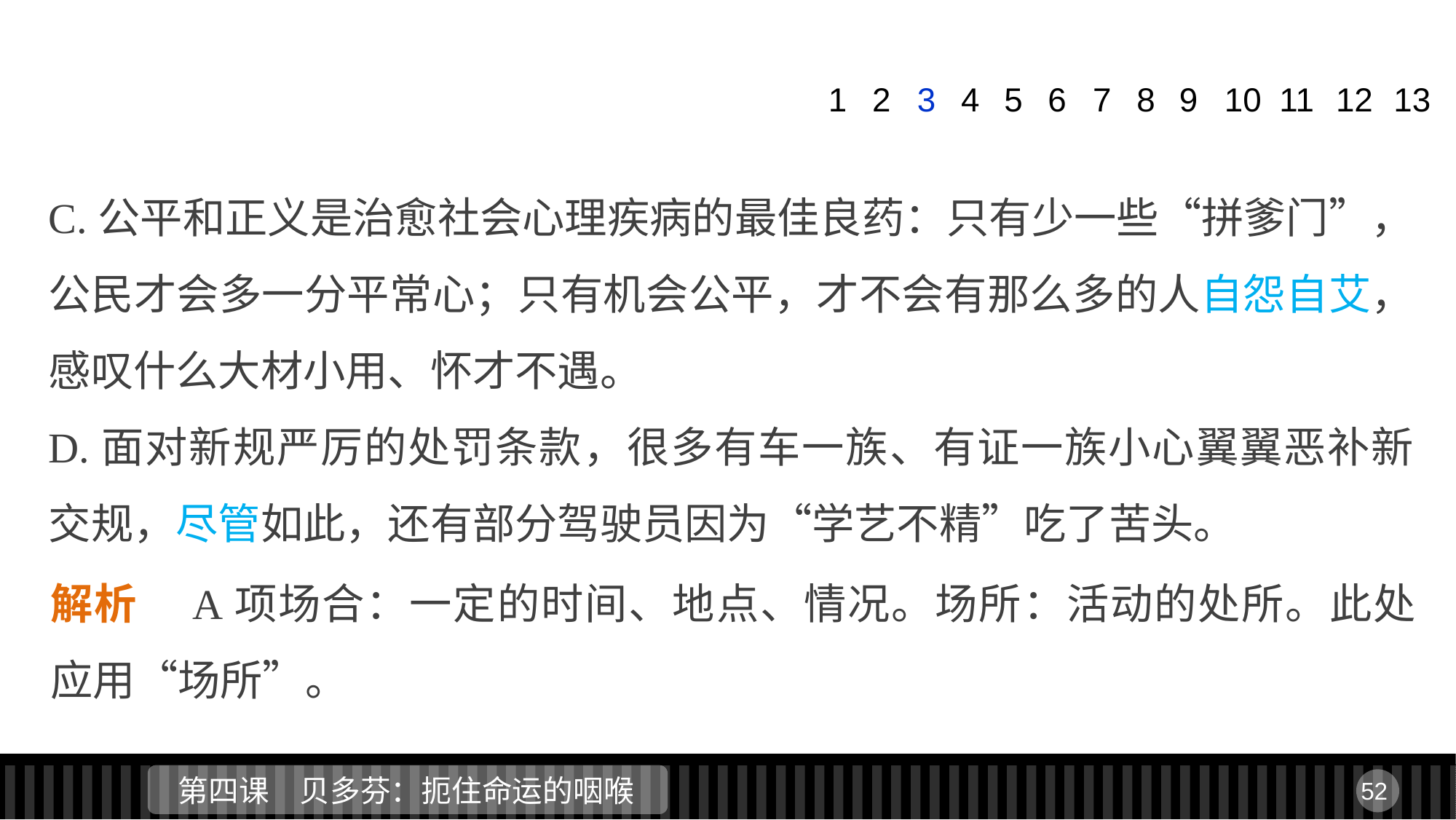

1
2
3
4
5
6
7
8
9
11
12
13
10
C.公平和正义是治愈社会心理疾病的最佳良药：只有少一些“拼爹门”，公民才会多一分平常心；只有机会公平，才不会有那么多的人自怨自艾，感叹什么大材小用、怀才不遇。
D.面对新规严厉的处罚条款，很多有车一族、有证一族小心翼翼恶补新交规，尽管如此，还有部分驾驶员因为“学艺不精”吃了苦头。
解析　A项场合：一定的时间、地点、情况。场所：活动的处所。此处应用“场所”。